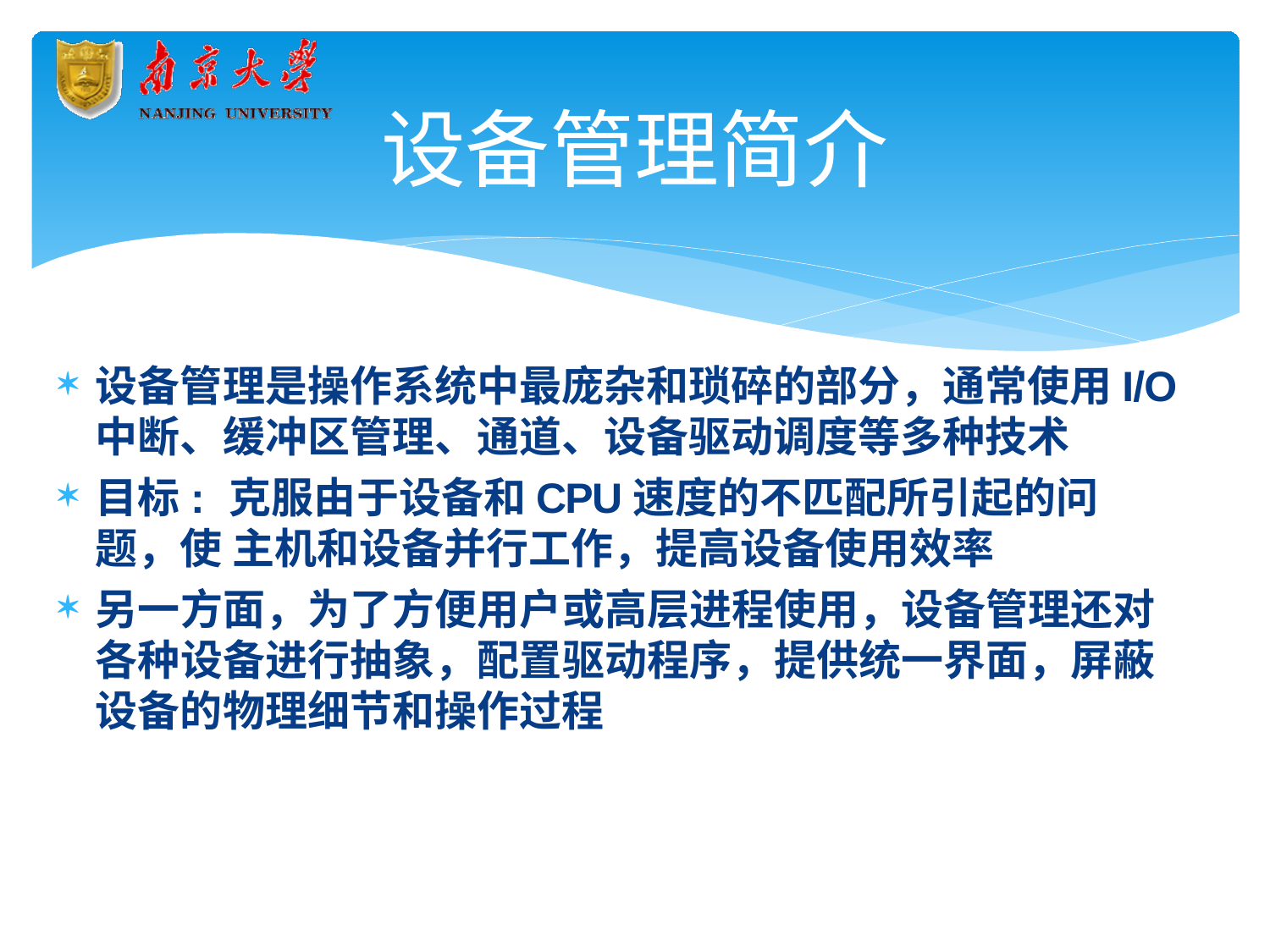

# 设备管理简介

设备管理是操作系统中最庞杂和琐碎的部分，通常使用I/O 中断、缓冲区管理、通道、设备驱动调度等多种技术
目标: 克服由于设备和CPU速度的不匹配所引起的问题，使 主机和设备并行工作，提高设备使用效率
另一方面，为了方便用户或高层进程使用，设备管理还对 各种设备进行抽象，配置驱动程序，提供统一界面，屏蔽 设备的物理细节和操作过程